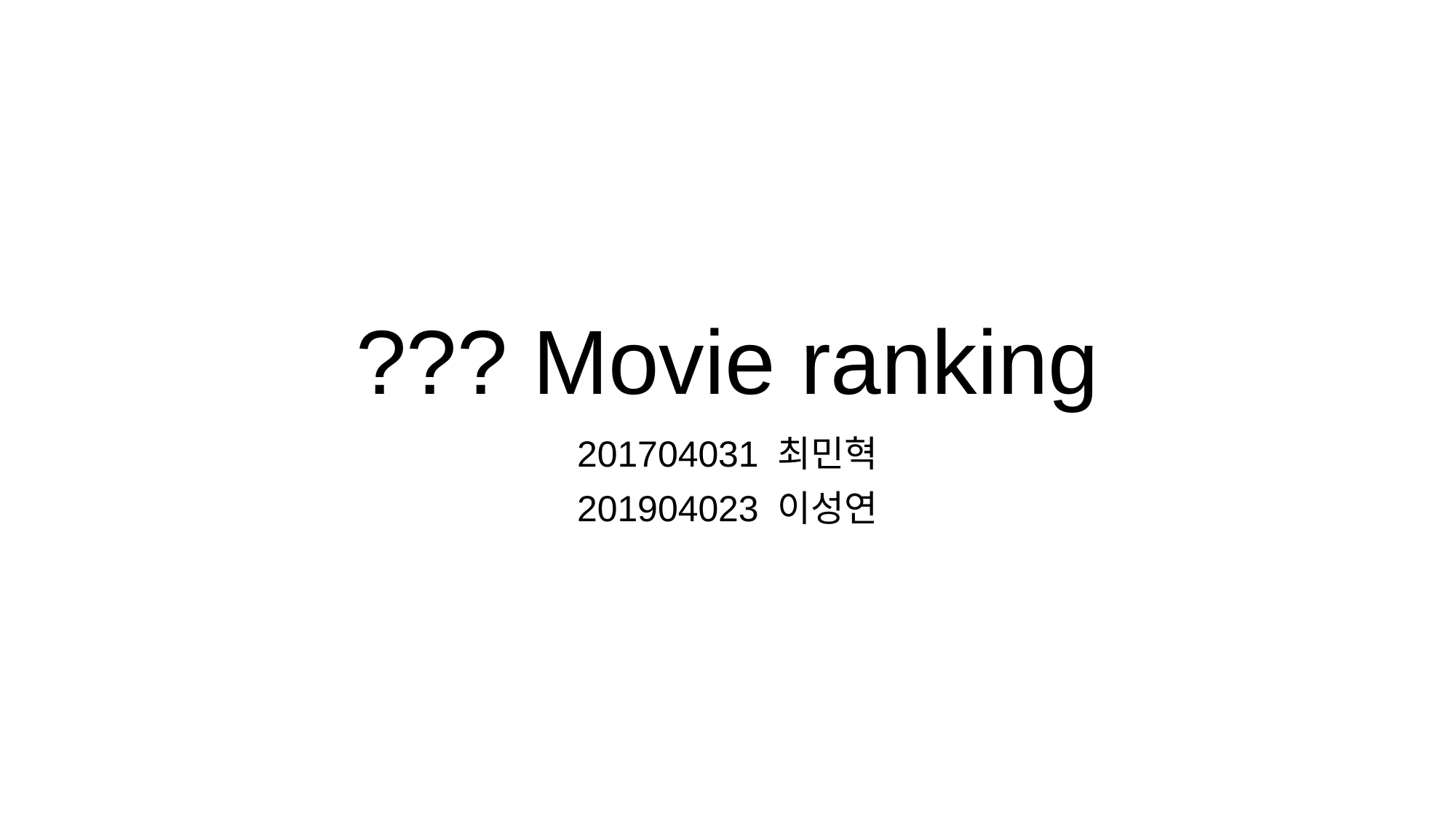

# ??? Movie ranking
201704031 최민혁
201904023 이성연